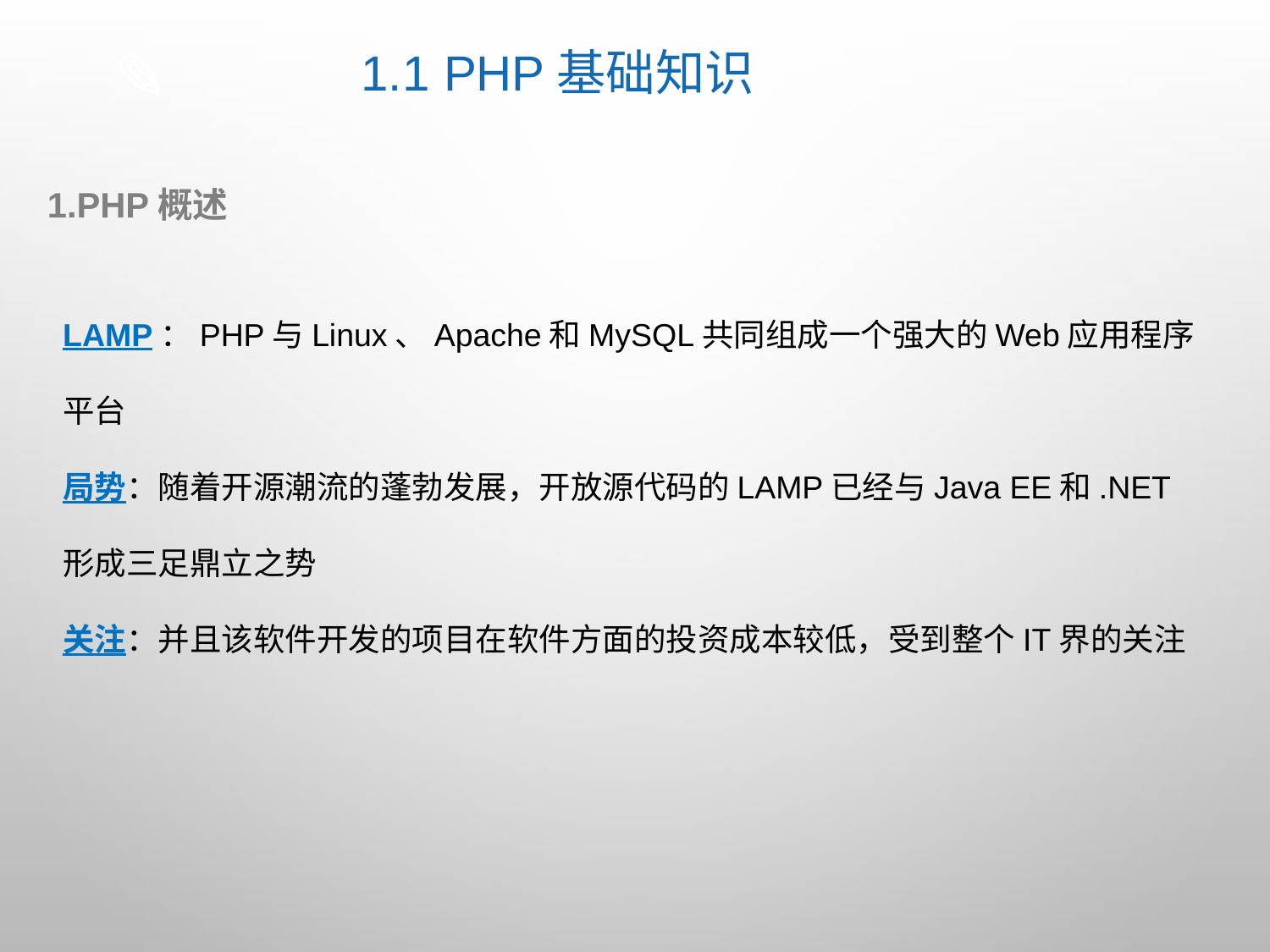

# 1.1 PHP基础知识
1.PHP概述
LAMP：PHP与Linux、Apache和MySQL共同组成一个强大的Web应用程序平台
局势：随着开源潮流的蓬勃发展，开放源代码的LAMP已经与Java EE和.NET形成三足鼎立之势
关注：并且该软件开发的项目在软件方面的投资成本较低，受到整个IT界的关注